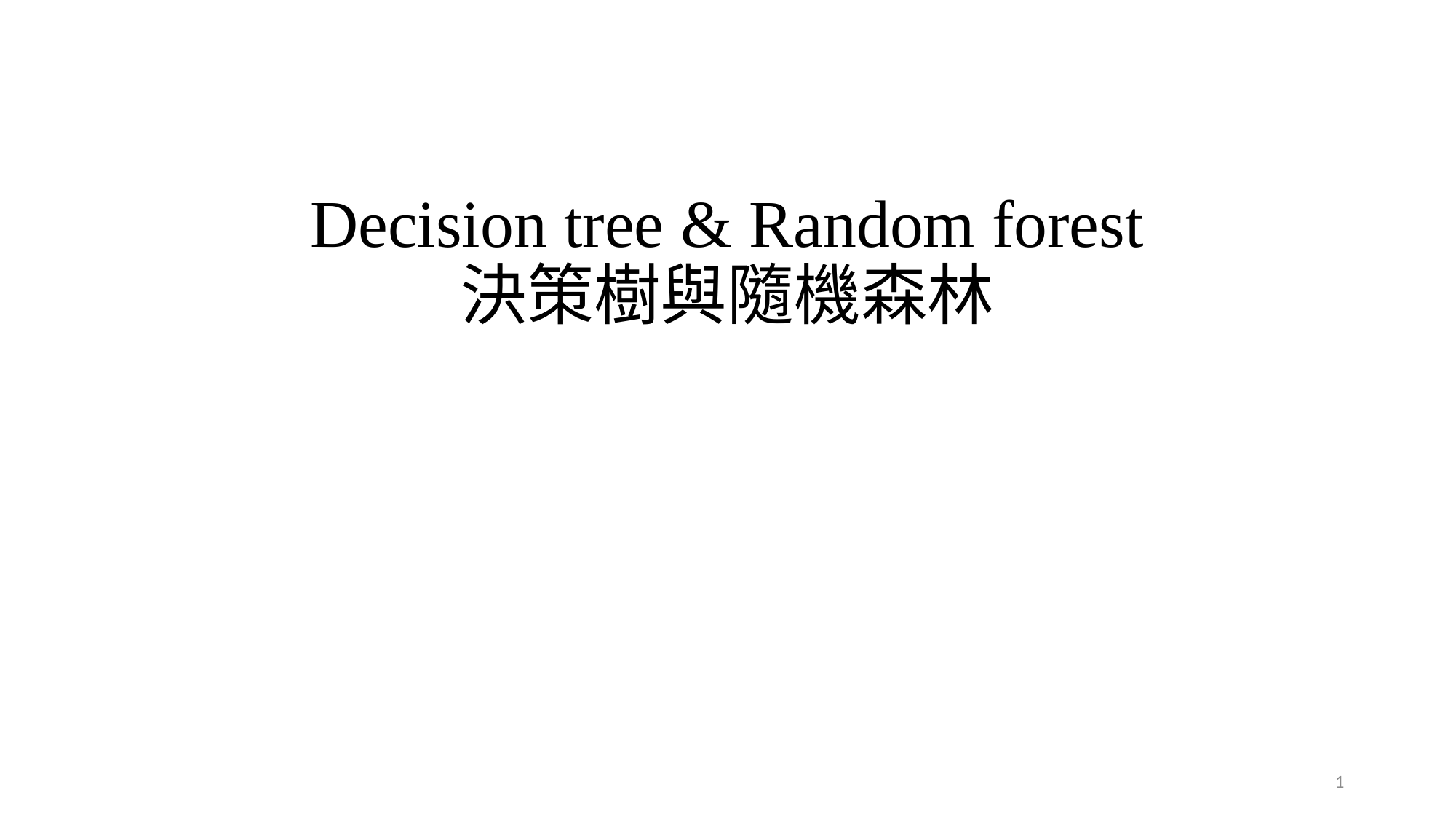

# Decision tree & Random forest 決策樹與隨機森林

1